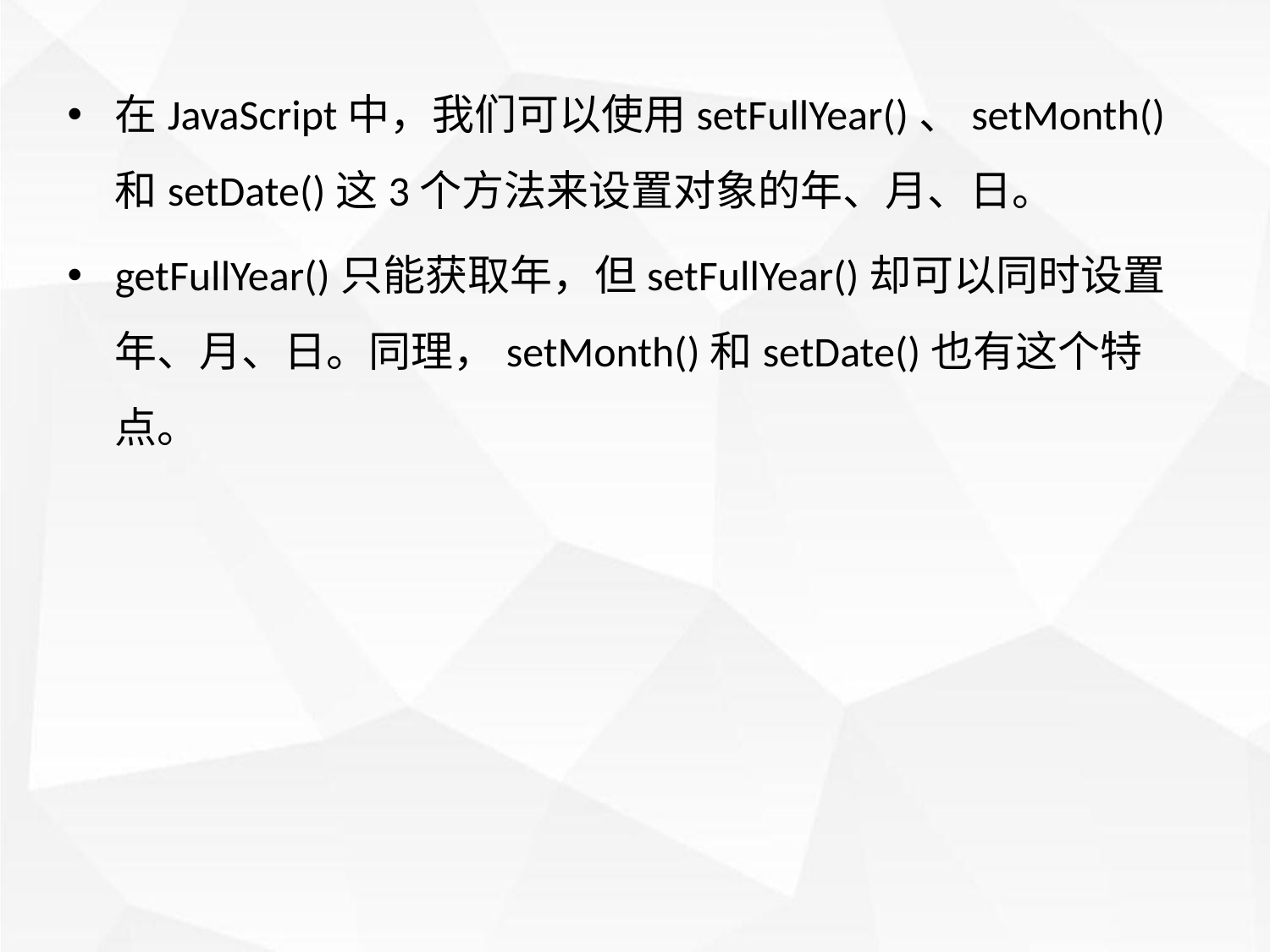

在JavaScript中，我们可以使用setFullYear()、setMonth()和setDate()这3个方法来设置对象的年、月、日。
getFullYear()只能获取年，但setFullYear()却可以同时设置年、月、日。同理，setMonth()和setDate()也有这个特点。